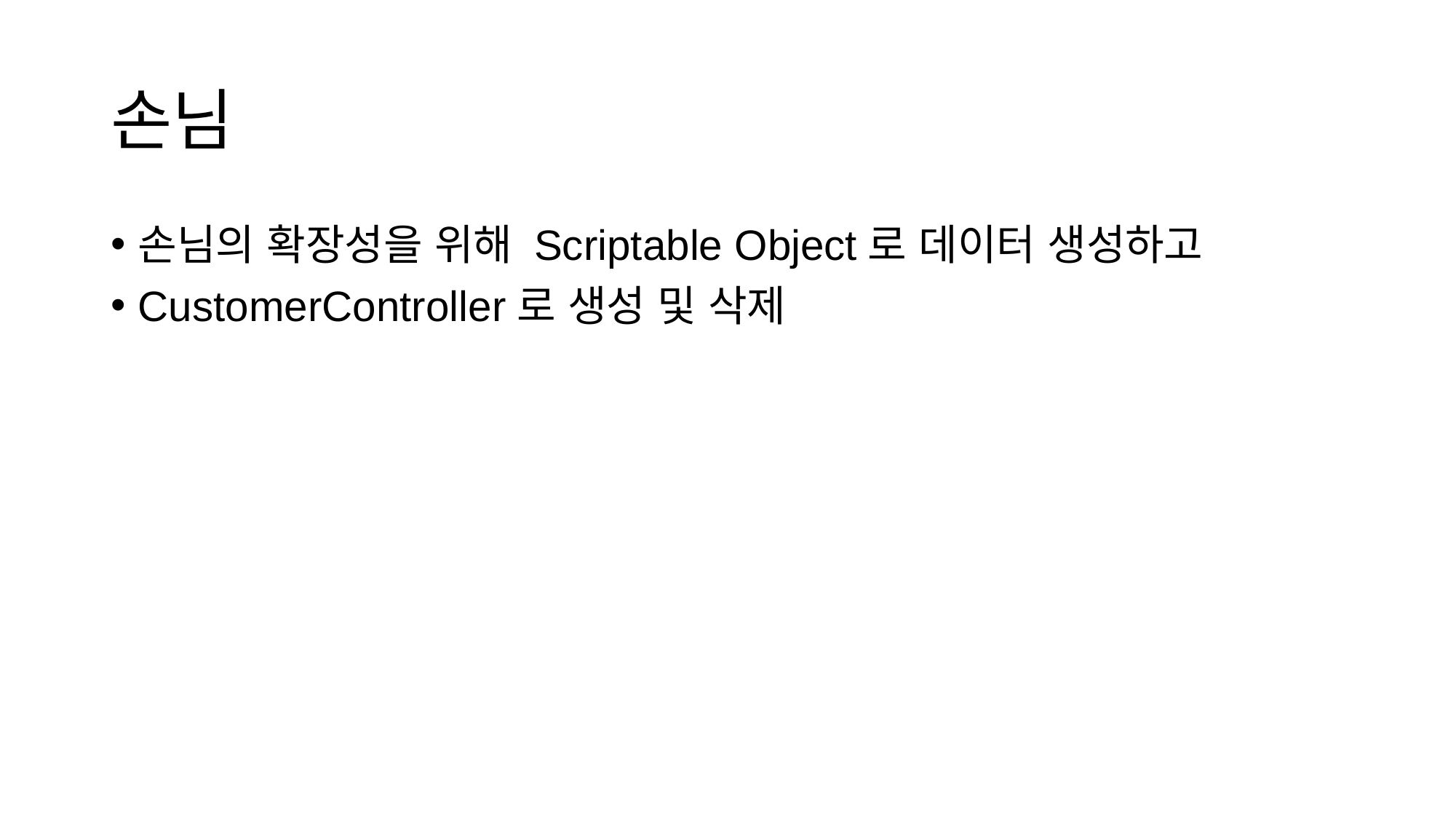

# 손님
손님의 확장성을 위해 Scriptable Object로 데이터 생성하고
CustomerController로 생성 및 삭제